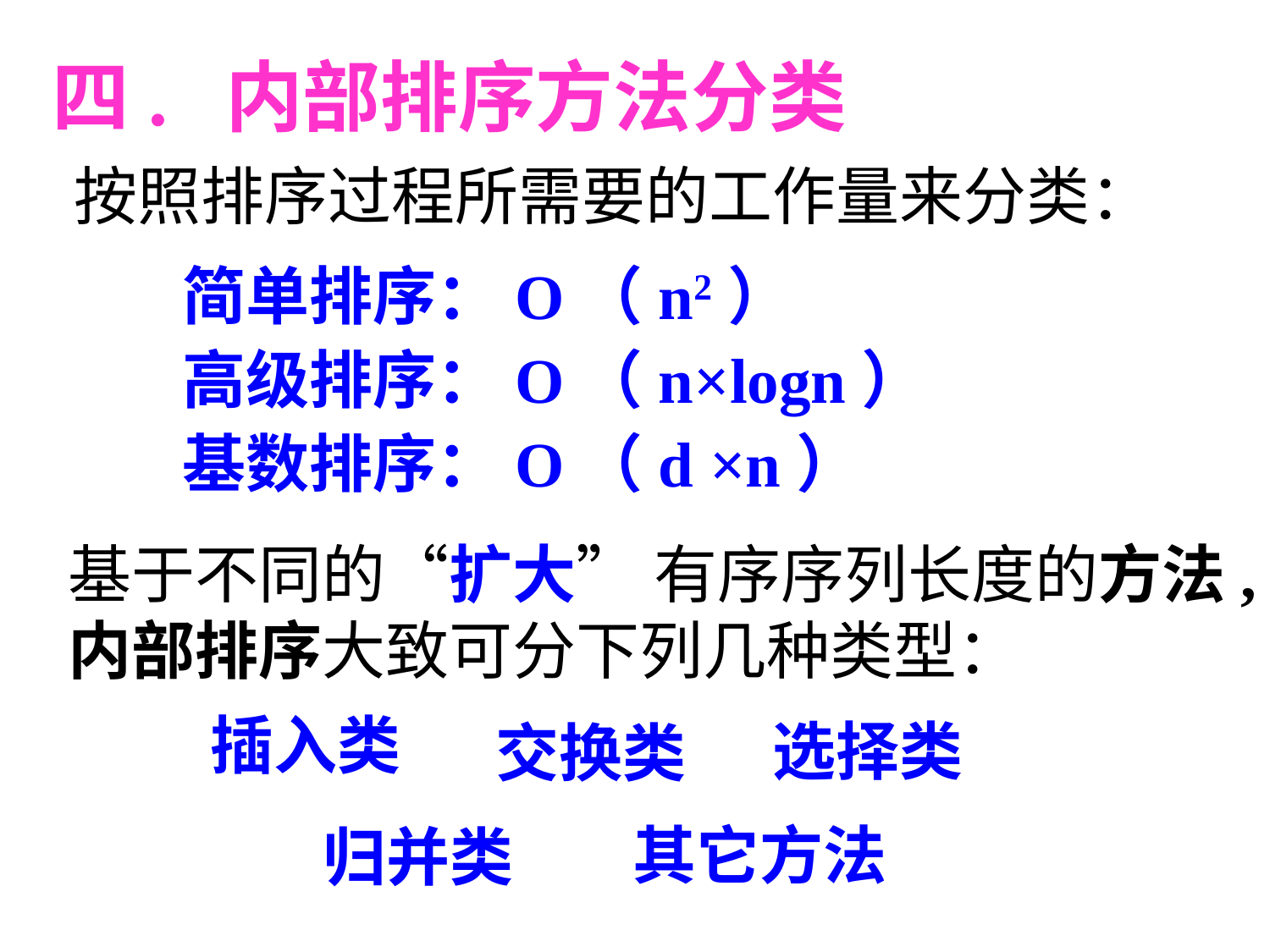

四.  内部排序方法分类
按照排序过程所需要的工作量来分类：
简单排序：O（n2）
高级排序：O（n×logn）
基数排序：O（d ×n）
基于不同的“扩大” 有序序列长度的方法,内部排序大致可分下列几种类型：
插入类
选择类
交换类
其它方法
 归并类